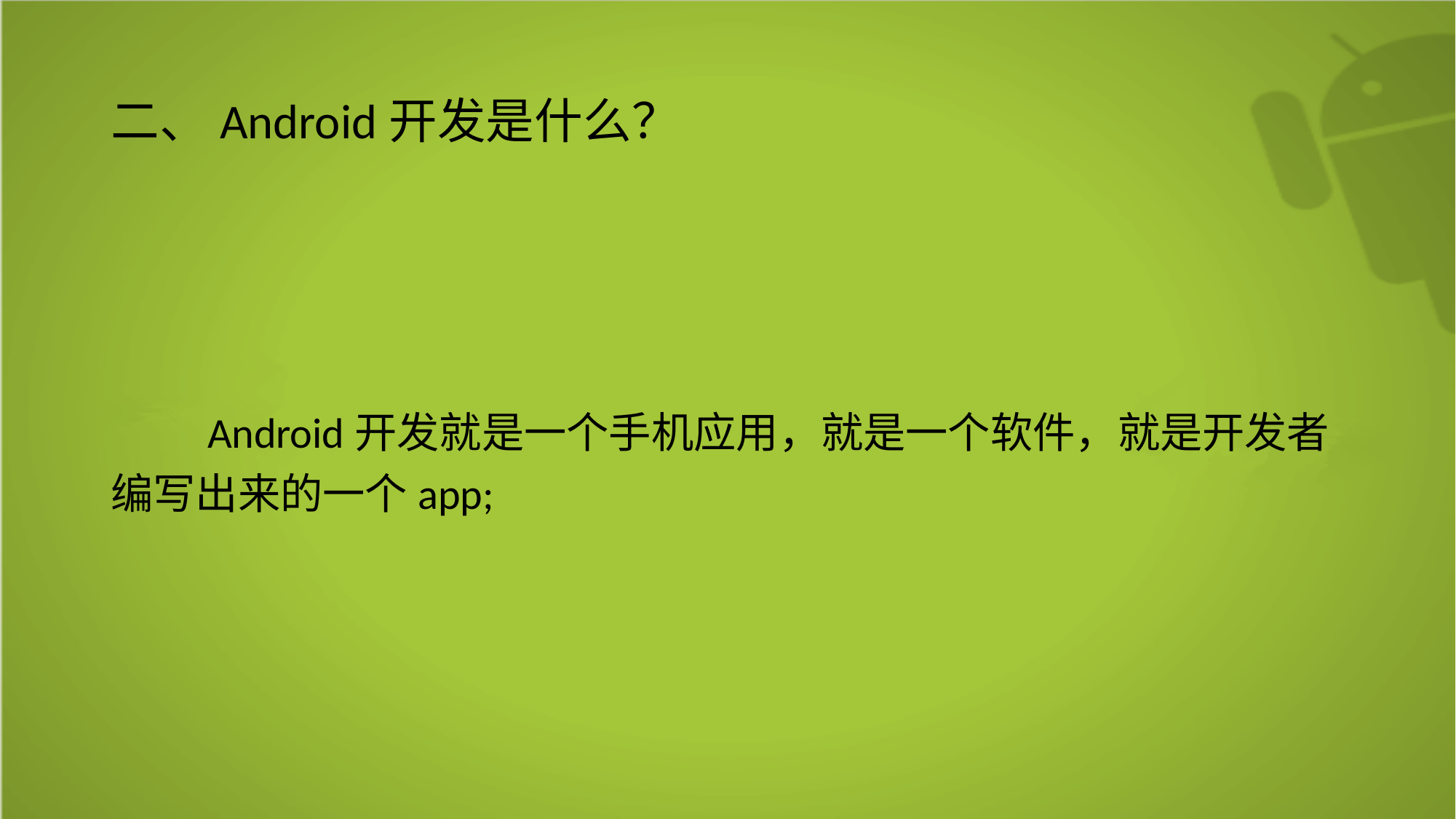

# 二、Android开发是什么？

          Android开发就是一个手机应用，就是一个软件，就是开发者
编写出来的一个app;